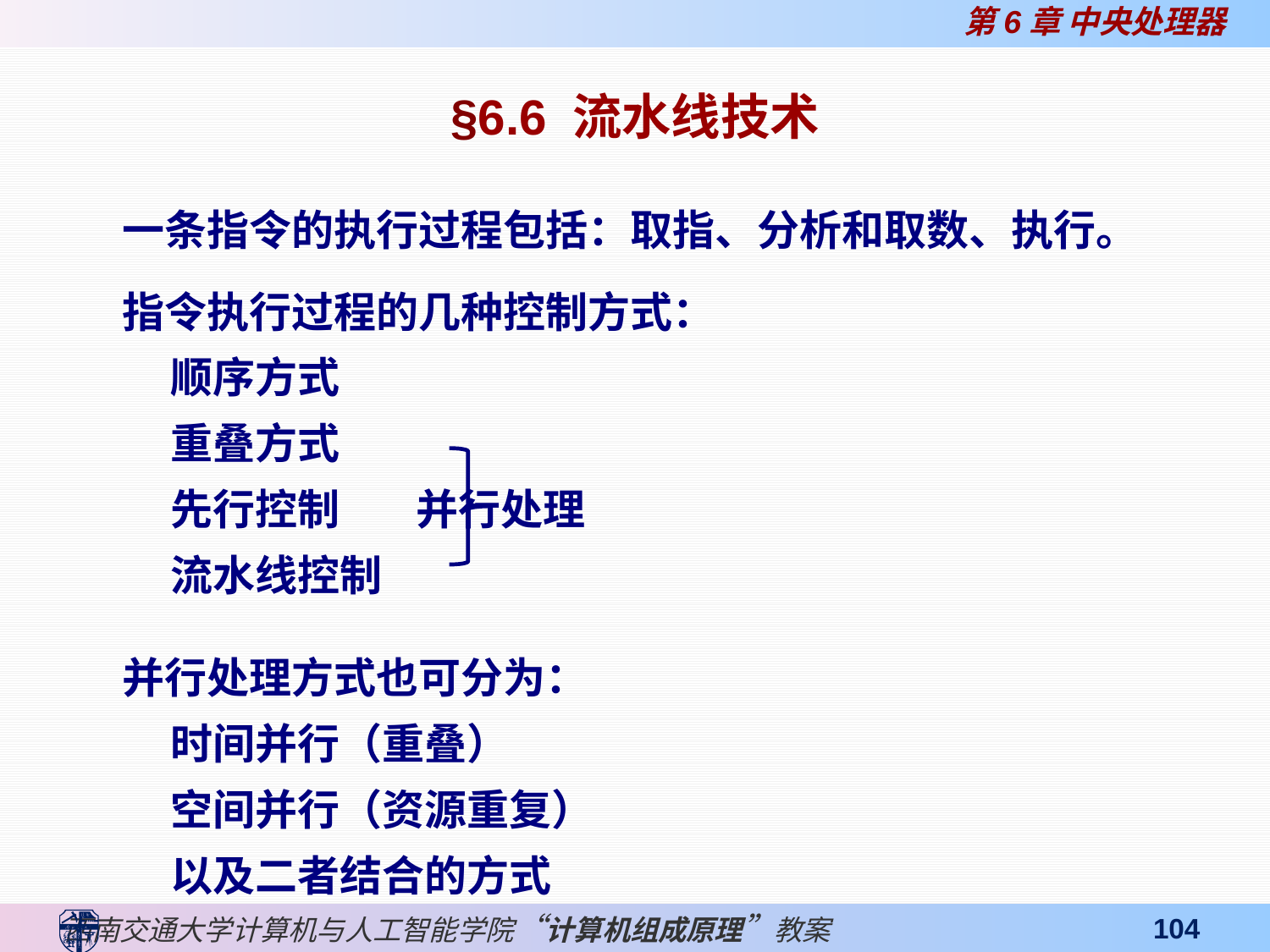

§6.6 流水线技术
一条指令的执行过程包括：取指、分析和取数、执行。
指令执行过程的几种控制方式：
    顺序方式
    重叠方式
    先行控制        并行处理
    流水线控制

并行处理方式也可分为：
    时间并行（重叠）
    空间并行（资源重复）
    以及二者结合的方式